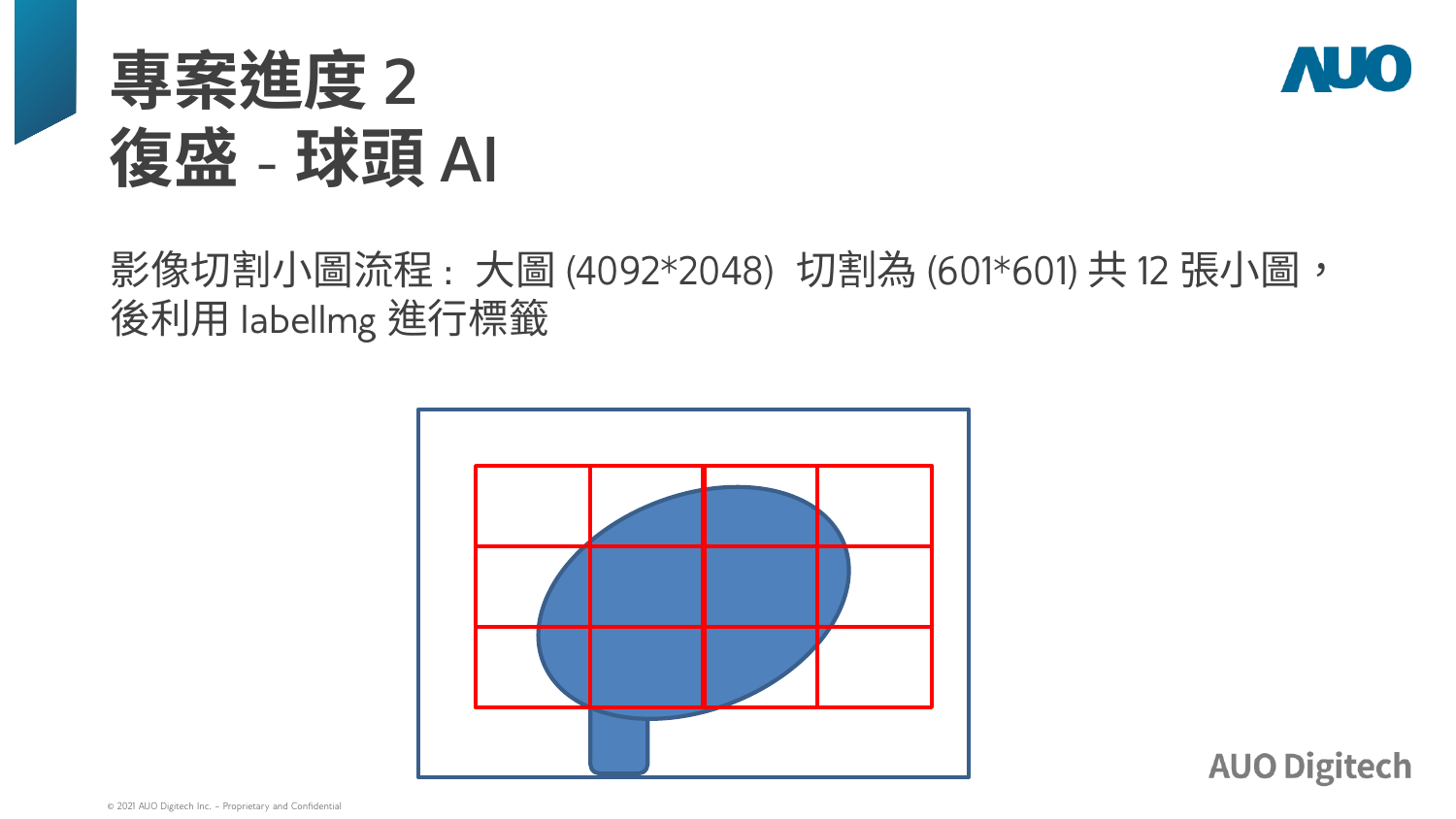

# 專案進度2 復盛-球頭AI
影像切割小圖流程: 大圖(4092*2048) 切割為(601*601)共12張小圖，後利用labellmg進行標籤